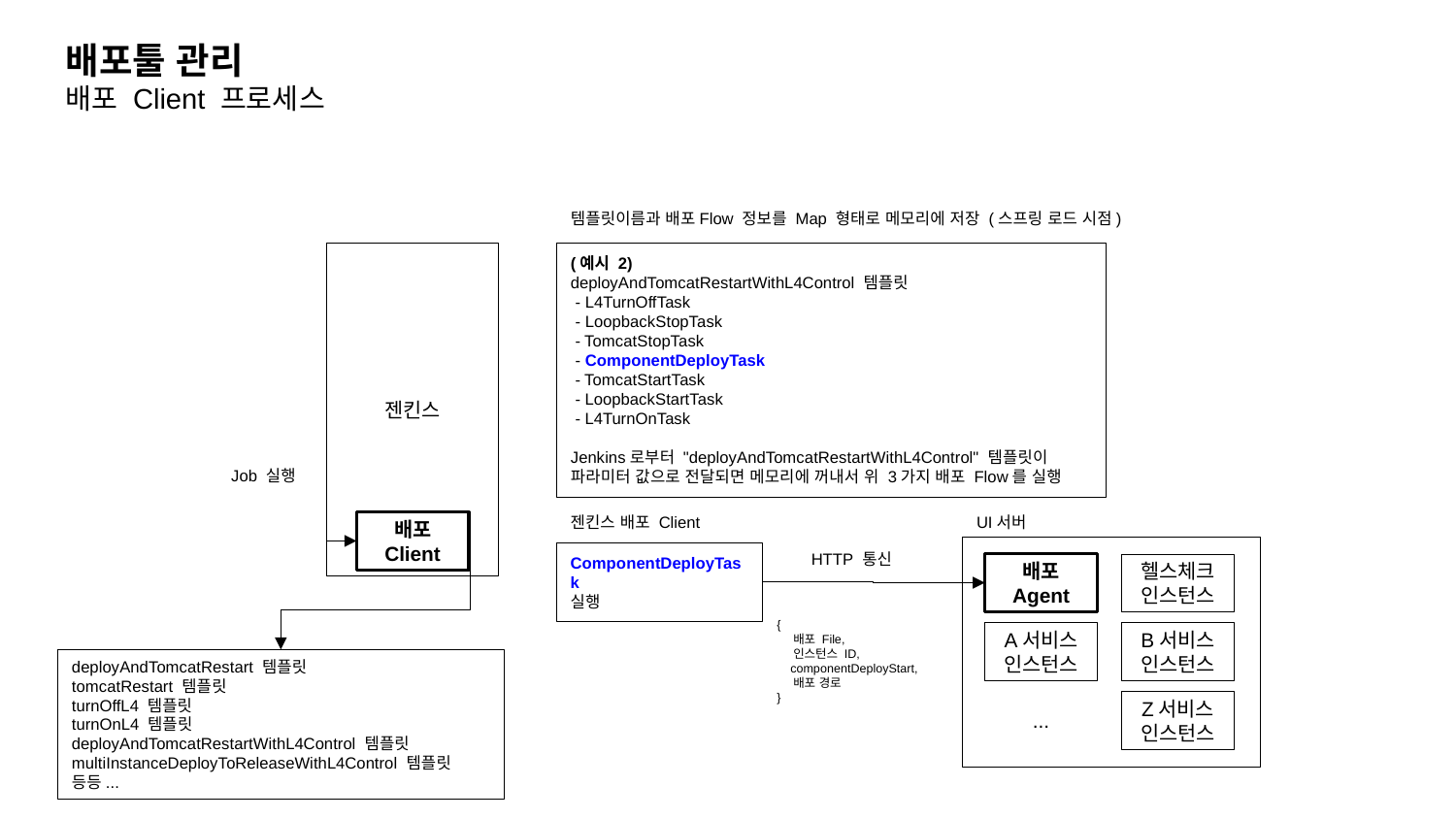

배포툴 관리
배포 Client 프로세스
템플릿이름과 배포Flow 정보를 Map 형태로 메모리에 저장 (스프링 로드 시점)
젠킨스
(예시 2)
deployAndTomcatRestartWithL4Control 템플릿
 - L4TurnOffTask
 - LoopbackStopTask
 - TomcatStopTask
 - ComponentDeployTask
 - TomcatStartTask
 - LoopbackStartTask
 - L4TurnOnTask

Jenkins로부터 "deployAndTomcatRestartWithL4Control" 템플릿이 파라미터 값으로 전달되면 메모리에 꺼내서 위 3가지 배포 Flow를 실행
Job 실행
젠킨스 배포 Client
UI서버
배포
Client
HTTP 통신

배포 Agent
헬스체크 인스턴스
A서비스 인스턴스
B서비스 인스턴스
...
Z서비스 인스턴스
ComponentDeployTask
실행
{
    배포 File,
    인스턴스 ID,
    componentDeployStart,
    배포 경로
}
deployAndTomcatRestart 템플릿
tomcatRestart 템플릿
turnOffL4 템플릿
turnOnL4 템플릿
deployAndTomcatRestartWithL4Control 템플릿
multiInstanceDeployToReleaseWithL4Control 템플릿
등등...